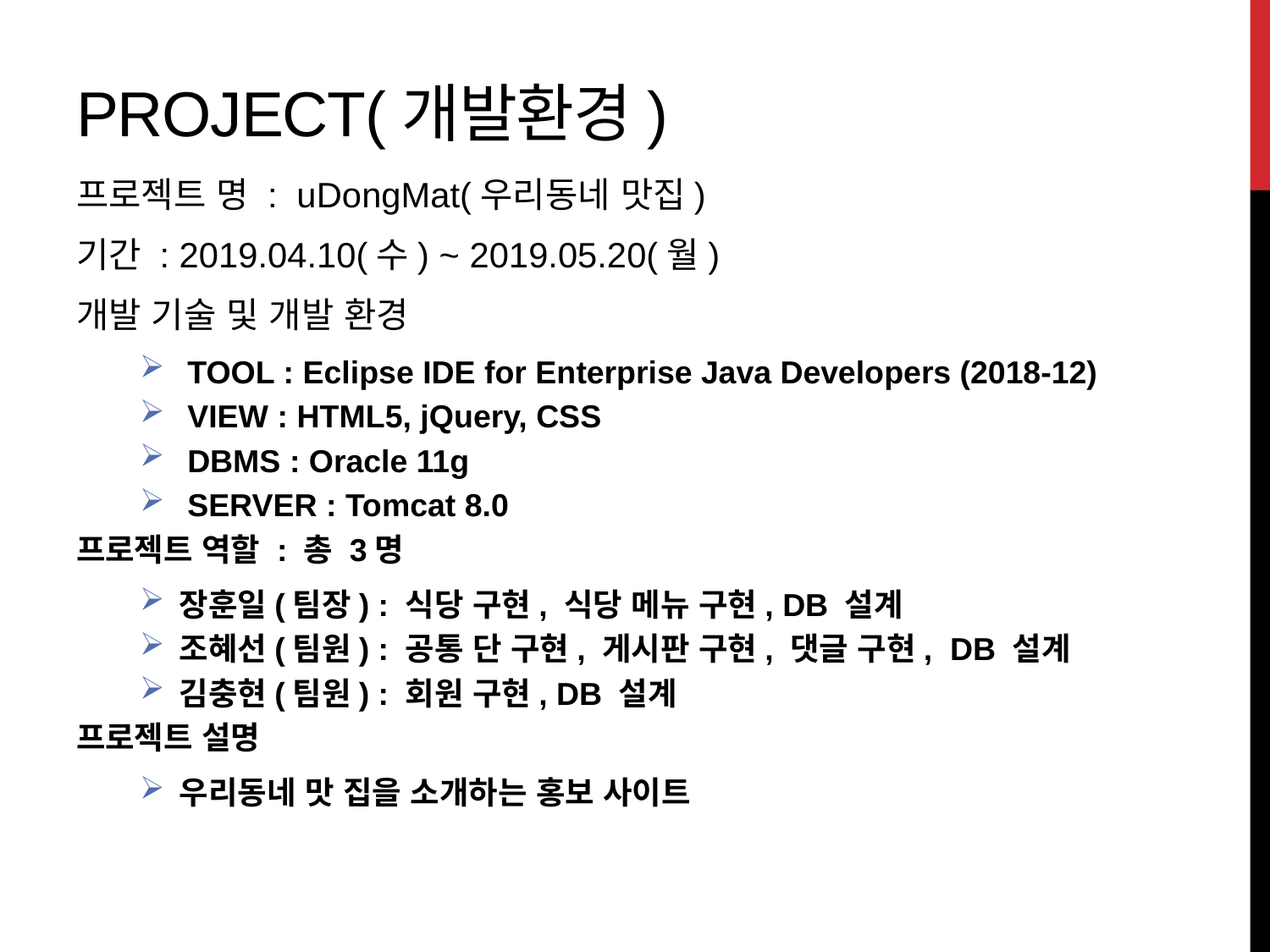

# Project(개발환경)
프로젝트 명 :  uDongMat(우리동네 맛집)
기간 : 2019.04.10(수) ~ 2019.05.20(월)
개발 기술 및 개발 환경
TOOL : Eclipse IDE for Enterprise Java Developers (2018-12)
VIEW : HTML5, jQuery, CSS
DBMS : Oracle 11g
SERVER : Tomcat 8.0
프로젝트 역할 : 총 3명
장훈일(팀장) : 식당 구현, 식당 메뉴 구현, DB 설계
조혜선(팀원) : 공통 단 구현, 게시판 구현, 댓글 구현,  DB 설계
김충현(팀원) : 회원 구현, DB 설계
프로젝트 설명
우리동네 맛 집을 소개하는 홍보 사이트